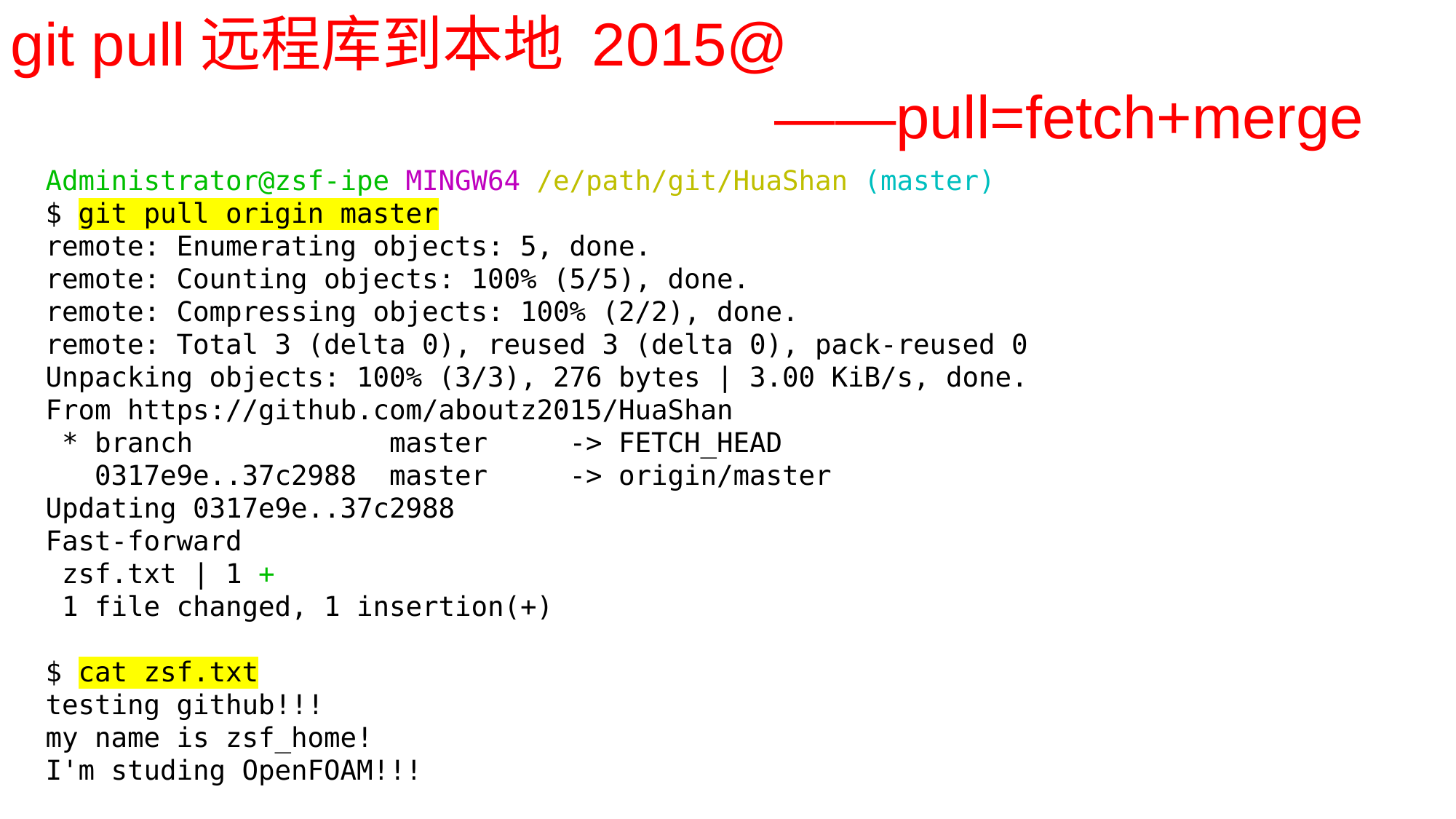

git pull远程库到本地 2015@
							——pull=fetch+merge
Administrator@zsf-ipe MINGW64 /e/path/git/HuaShan (master)
$ git pull origin master
remote: Enumerating objects: 5, done.
remote: Counting objects: 100% (5/5), done.
remote: Compressing objects: 100% (2/2), done.
remote: Total 3 (delta 0), reused 3 (delta 0), pack-reused 0
Unpacking objects: 100% (3/3), 276 bytes | 3.00 KiB/s, done.
From https://github.com/aboutz2015/HuaShan
 * branch            master     -> FETCH_HEAD
   0317e9e..37c2988  master     -> origin/master
Updating 0317e9e..37c2988
Fast-forward
 zsf.txt | 1 +
 1 file changed, 1 insertion(+)

$ cat zsf.txt
testing github!!!
my name is zsf_home!
I'm studing OpenFOAM!!!